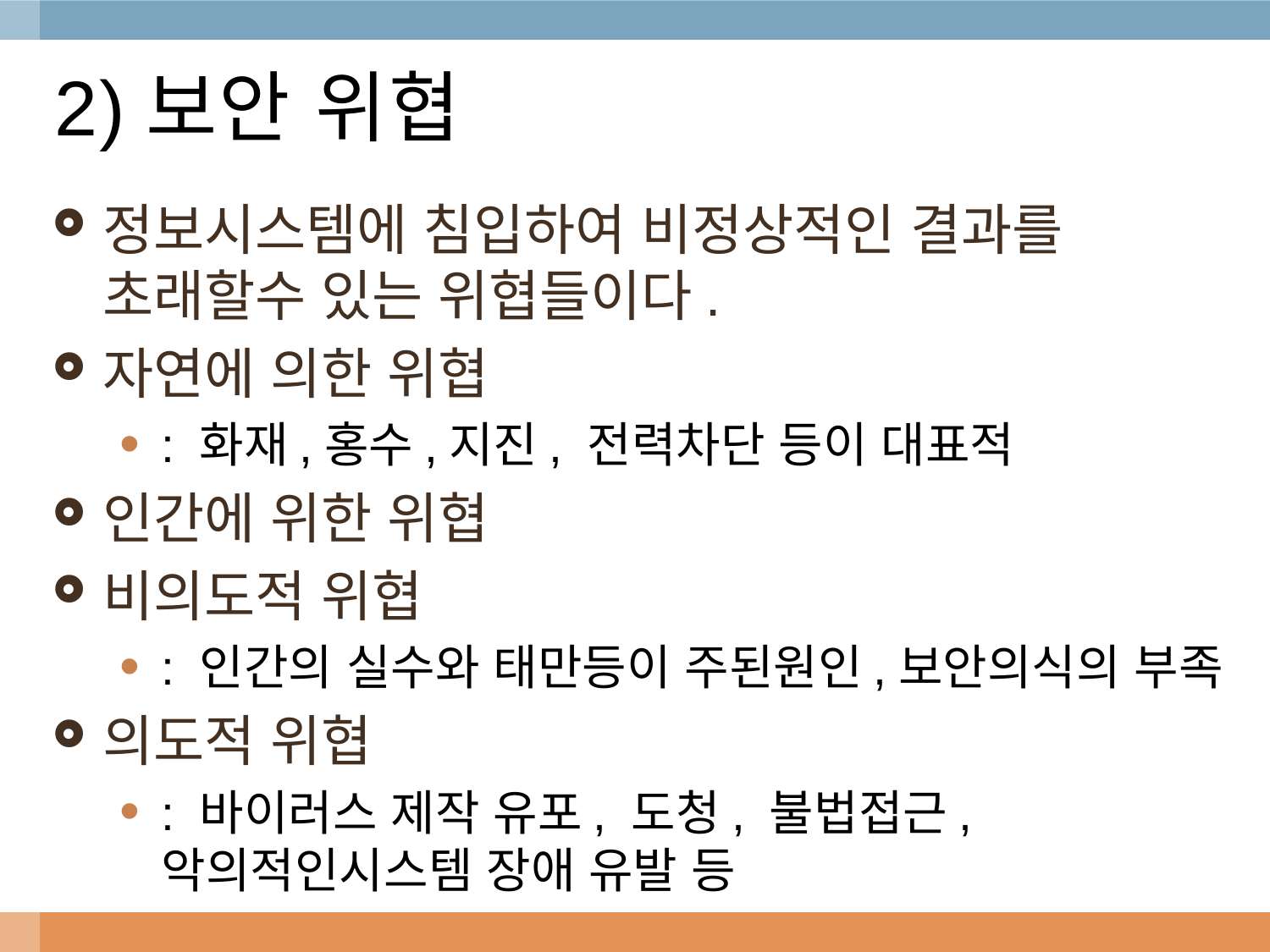

# 2)보안 위협
정보시스템에 침입하여 비정상적인 결과를 초래할수 있는 위협들이다.
자연에 의한 위협
: 화재,홍수,지진, 전력차단 등이 대표적
인간에 위한 위협
비의도적 위협
: 인간의 실수와 태만등이 주된원인,보안의식의 부족
의도적 위협
: 바이러스 제작 유포, 도청, 불법접근, 악의적인시스템 장애 유발 등